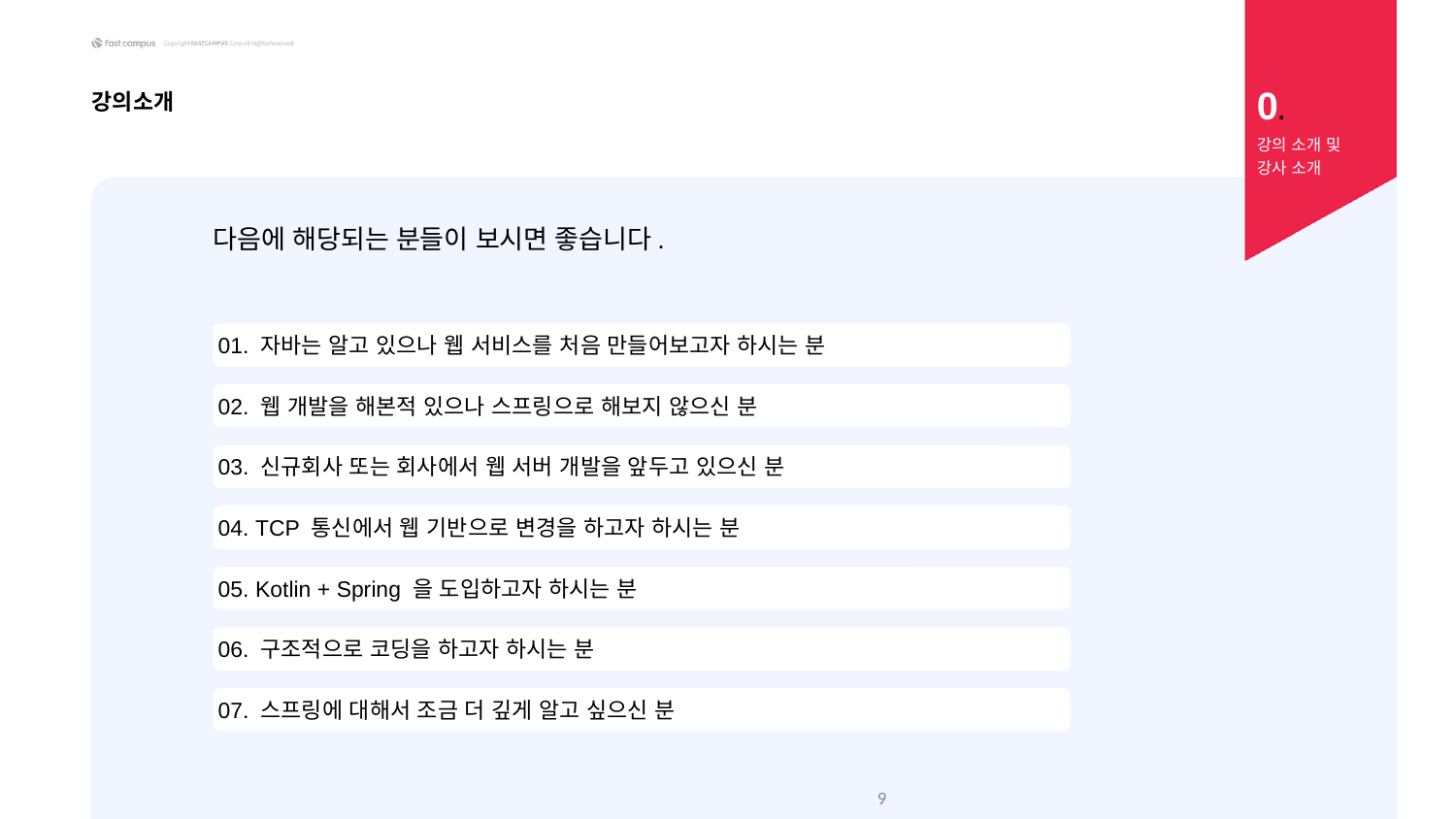

0.
강의소개
강의 소개 및
강사 소개
다음에 해당되는 분들이 보시면 좋습니다.
01. 자바는 알고 있으나 웹 서비스를 처음 만들어보고자 하시는 분
02. 웹 개발을 해본적 있으나 스프링으로 해보지 않으신 분
03. 신규회사 또는 회사에서 웹 서버 개발을 앞두고 있으신 분
04. TCP 통신에서 웹 기반으로 변경을 하고자 하시는 분
05. Kotlin + Spring 을 도입하고자 하시는 분
06. 구조적으로 코딩을 하고자 하시는 분
07. 스프링에 대해서 조금 더 깊게 알고 싶으신 분
9